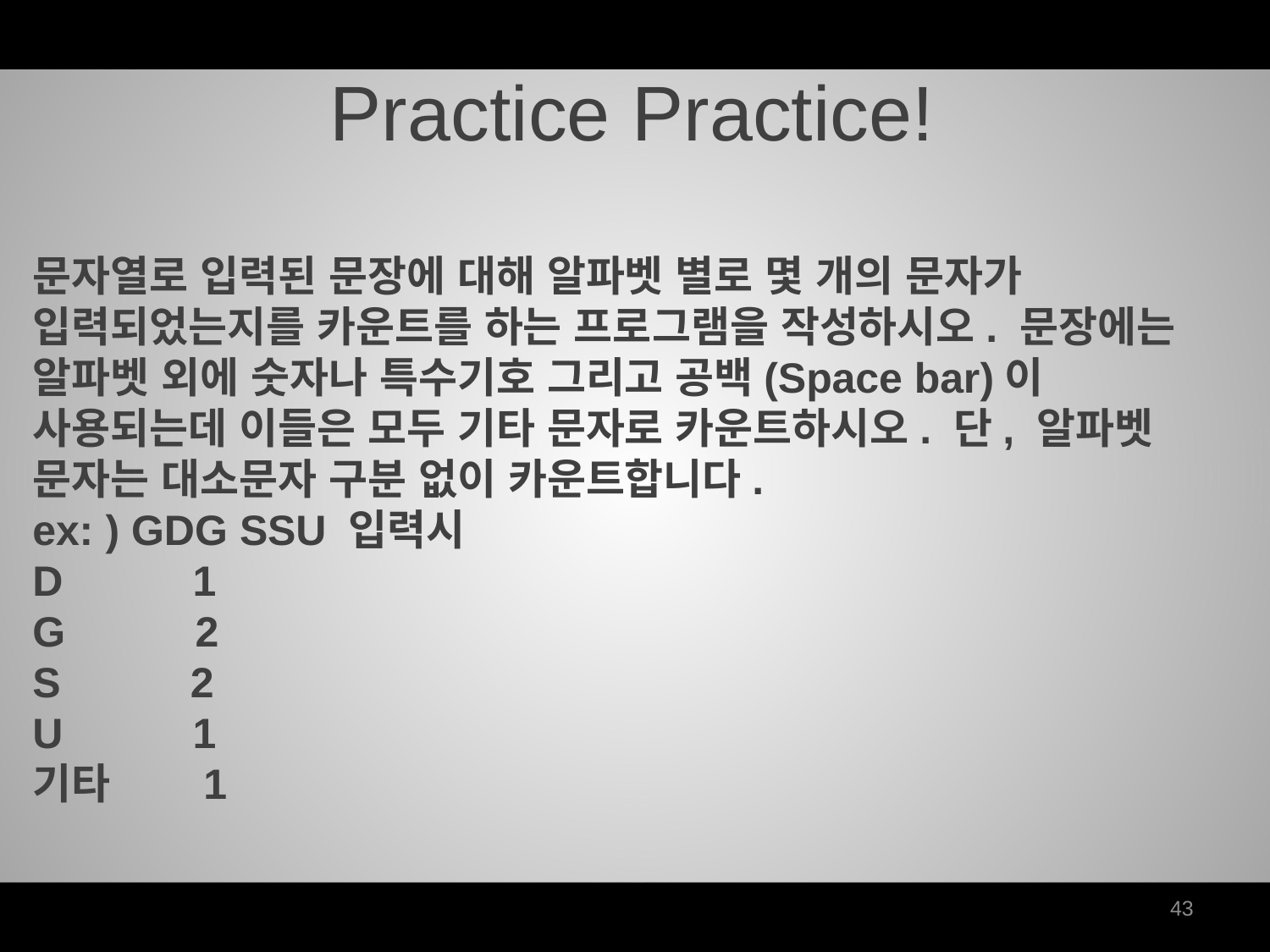

Practice Practice!

문자열로 입력된 문장에 대해 알파벳 별로 몇 개의 문자가 입력되었는지를 카운트를 하는 프로그램을 작성하시오. 문장에는 알파벳 외에 숫자나 특수기호 그리고 공백(Space bar)이 사용되는데 이들은 모두 기타 문자로 카운트하시오. 단, 알파벳 문자는 대소문자 구분 없이 카운트합니다.
ex: ) GDG SSU 입력시
D           1
G           2
S           2
U           1
기타       1
43